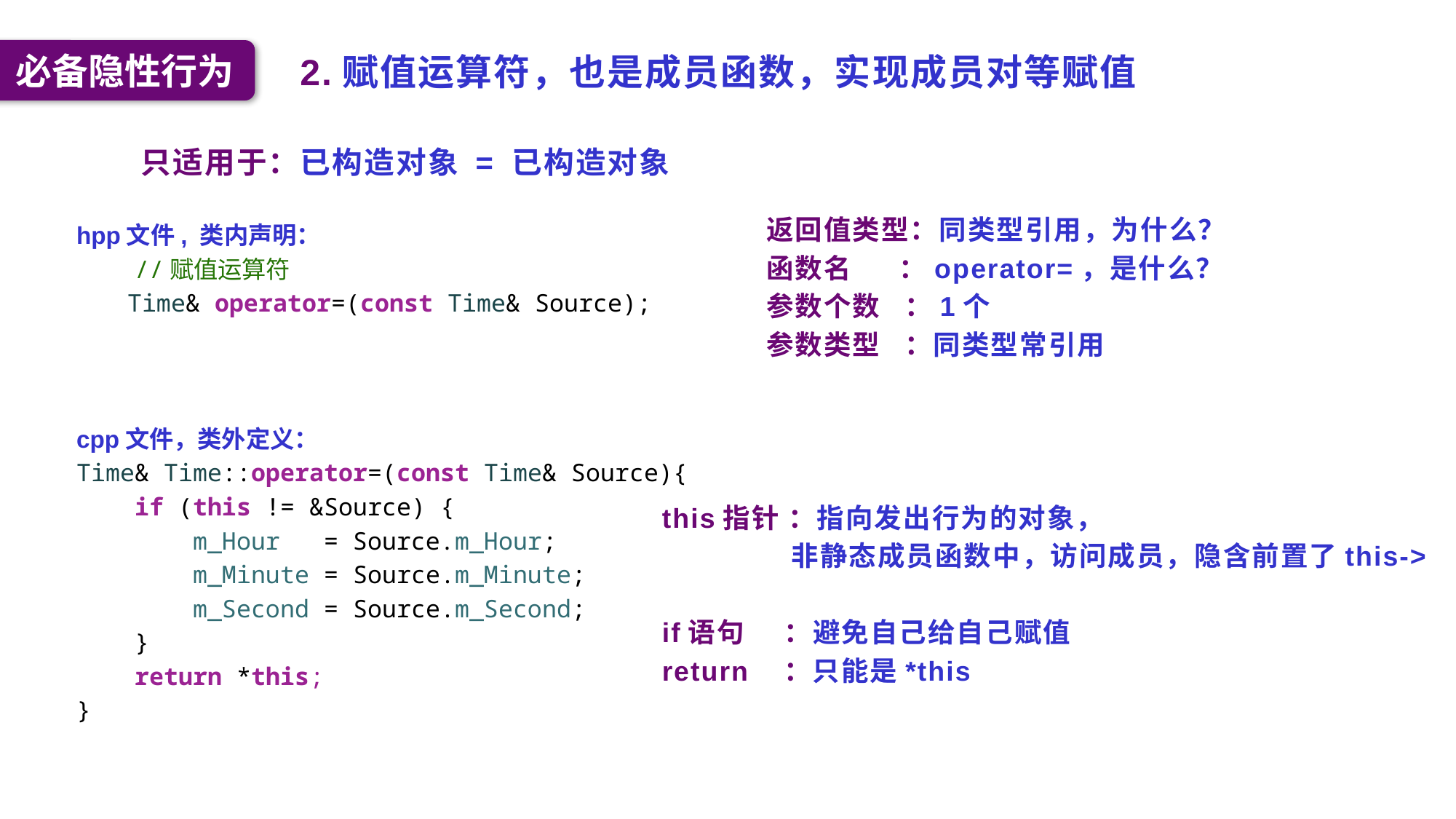

必备隐性行为
2.赋值运算符，也是成员函数，实现成员对等赋值
只适用于：已构造对象 = 已构造对象
返回值类型：同类型引用，为什么？
函数名      ：operator=，是什么？
参数个数   ：1个
参数类型   ：同类型常引用
hpp文件, 类内声明：
    //赋值运算符
    Time& operator=(const Time& Source);

cpp文件，类外定义：
Time& Time::operator=(const Time& Source){
    if (this != &Source) {
        m_Hour   = Source.m_Hour;
        m_Minute = Source.m_Minute;
        m_Second = Source.m_Second;
    }
    return *this;
}
this指针 ：指向发出行为的对象，
                非静态成员函数中，访问成员，隐含前置了this->

if语句     ：避免自己给自己赋值
return   ：只能是*this
33